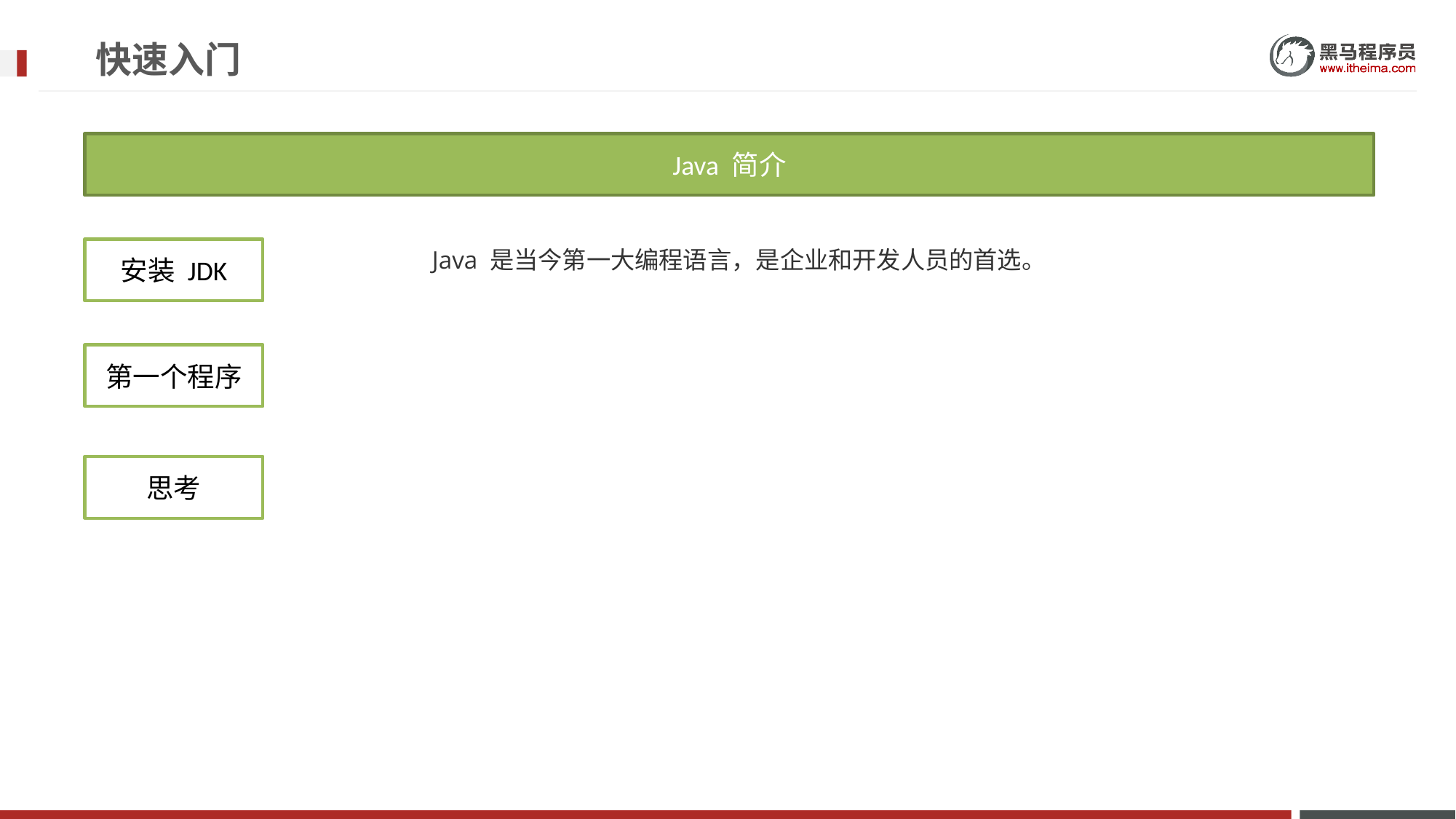

# 快速入门
Java 简介
Java 是当今第一大编程语言，是企业和开发人员的首选。
安装 JDK
第一个程序
思考